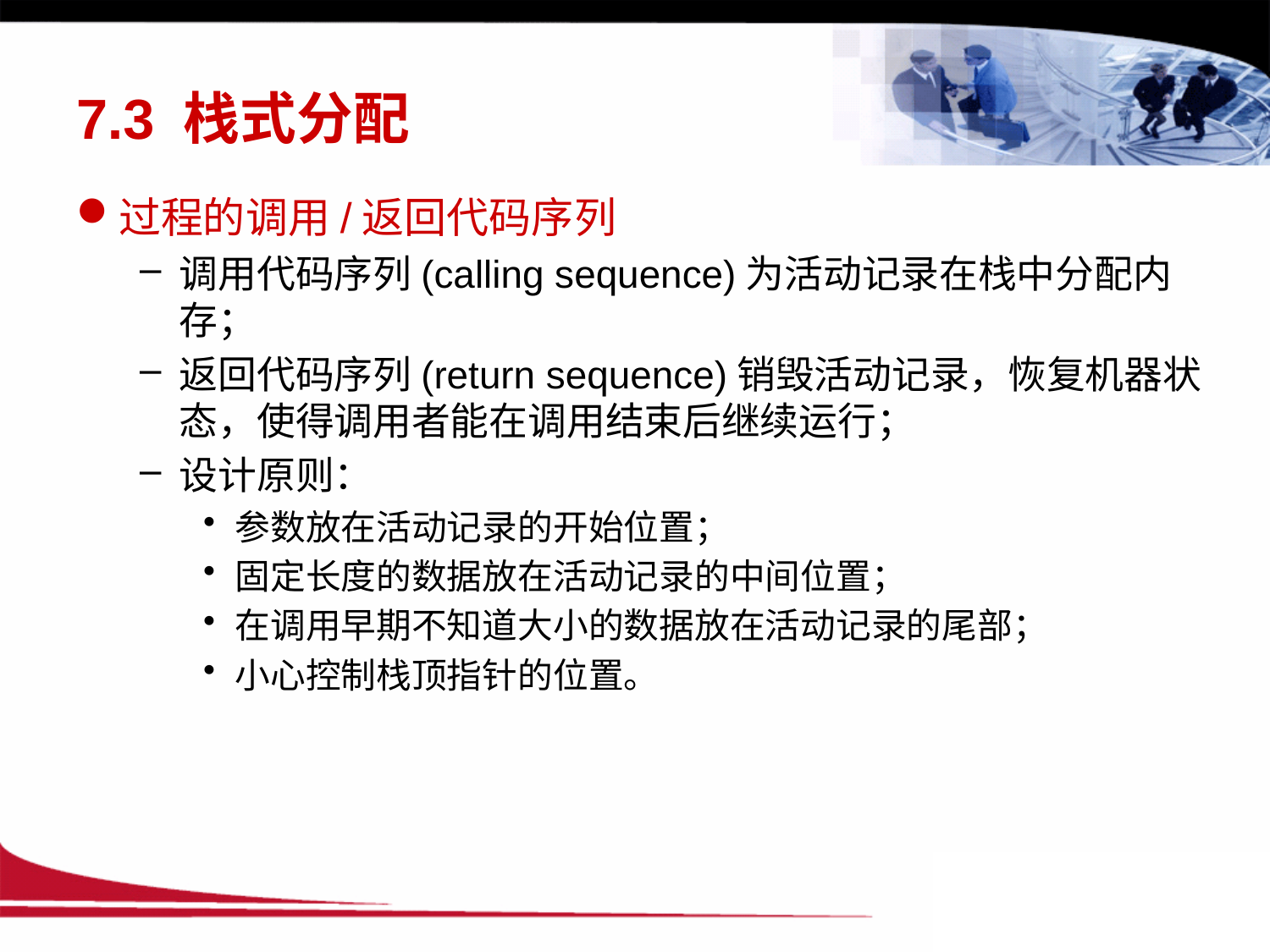

# 7.3 栈式分配
过程的调用/返回代码序列
调用代码序列(calling sequence)为活动记录在栈中分配内存；
返回代码序列(return sequence)销毁活动记录，恢复机器状态，使得调用者能在调用结束后继续运行；
设计原则：
参数放在活动记录的开始位置；
固定长度的数据放在活动记录的中间位置；
在调用早期不知道大小的数据放在活动记录的尾部；
小心控制栈顶指针的位置。